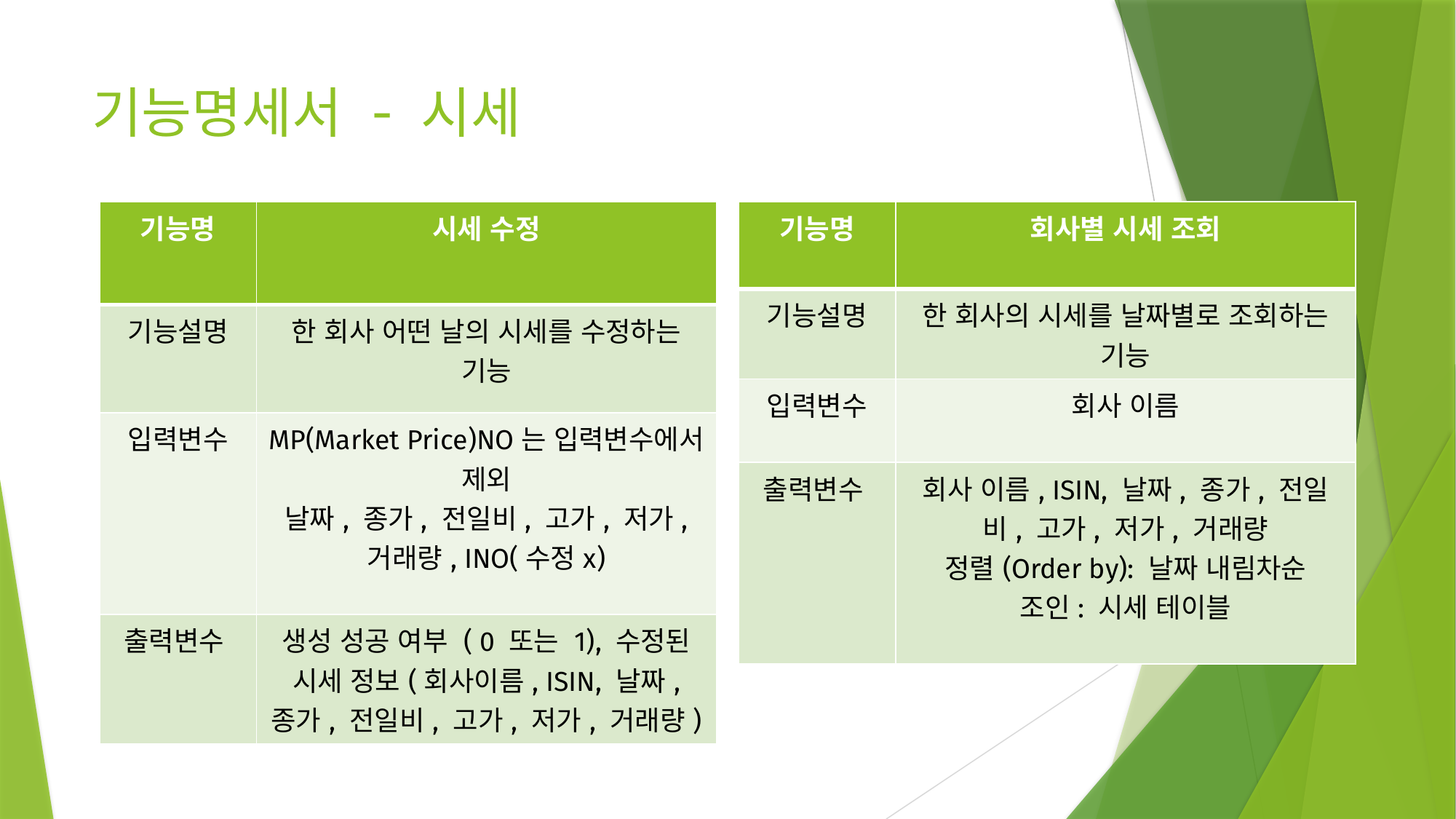

# 기능명세서 - 시세
| 기능명 | 시세 수정 |
| --- | --- |
| 기능설명 | 한 회사 어떤 날의 시세를 수정하는 기능 |
| 입력변수 | MP(Market Price)NO는 입력변수에서 제외 날짜, 종가, 전일비, 고가, 저가, 거래량, INO(수정x) |
| 출력변수 | 생성 성공 여부 ( 0 또는 1), 수정된 시세 정보(회사이름, ISIN, 날짜, 종가, 전일비, 고가, 저가, 거래량) |
| 기능명 | 회사별 시세 조회 |
| --- | --- |
| 기능설명 | 한 회사의 시세를 날짜별로 조회하는 기능 |
| 입력변수 | 회사 이름 |
| 출력변수 | 회사 이름, ISIN, 날짜, 종가, 전일비, 고가, 저가, 거래량 정렬(Order by): 날짜 내림차순 조인: 시세 테이블 |